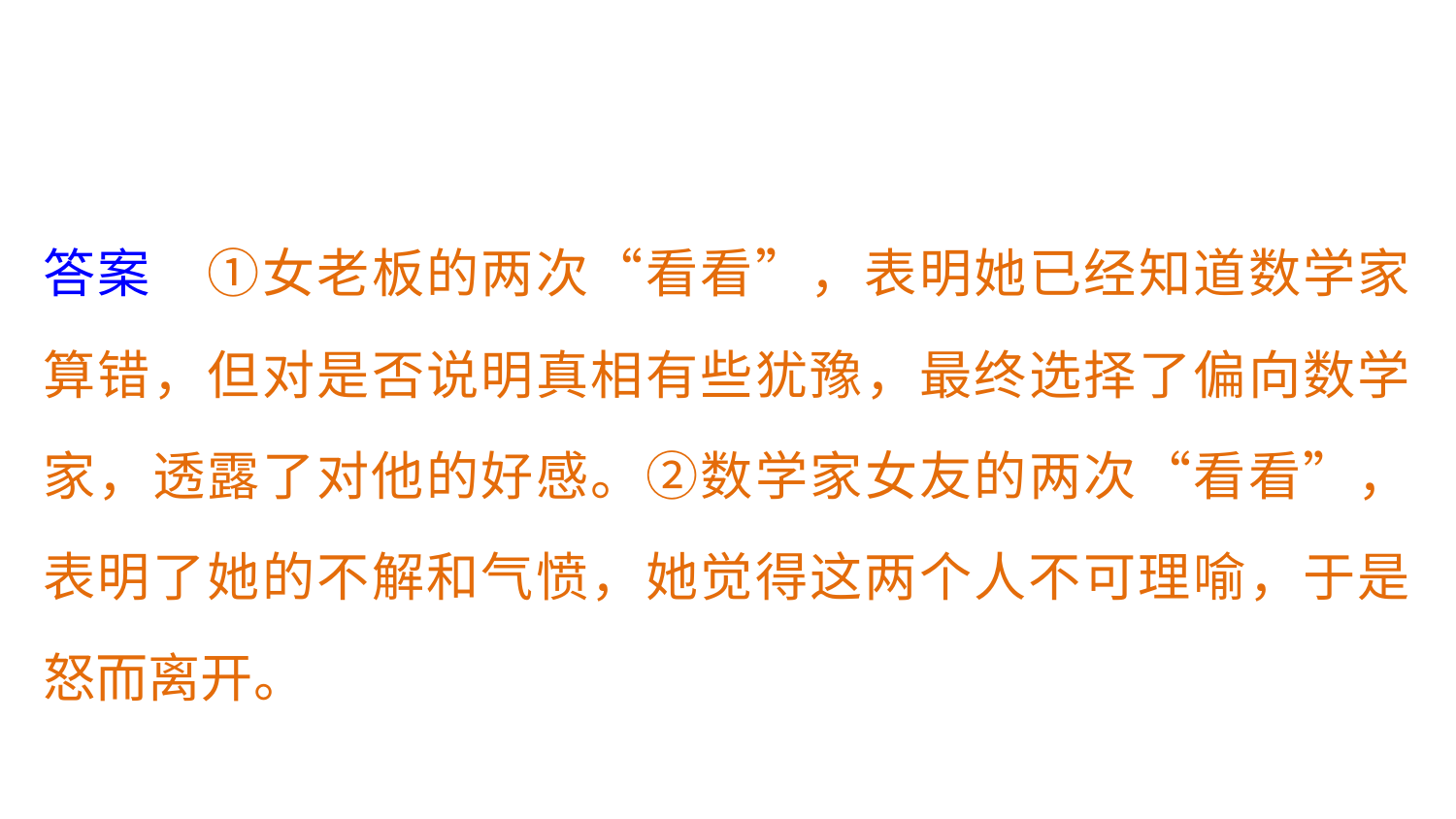

答案　①女老板的两次“看看”，表明她已经知道数学家算错，但对是否说明真相有些犹豫，最终选择了偏向数学家，透露了对他的好感。②数学家女友的两次“看看”，表明了她的不解和气愤，她觉得这两个人不可理喻，于是怒而离开。